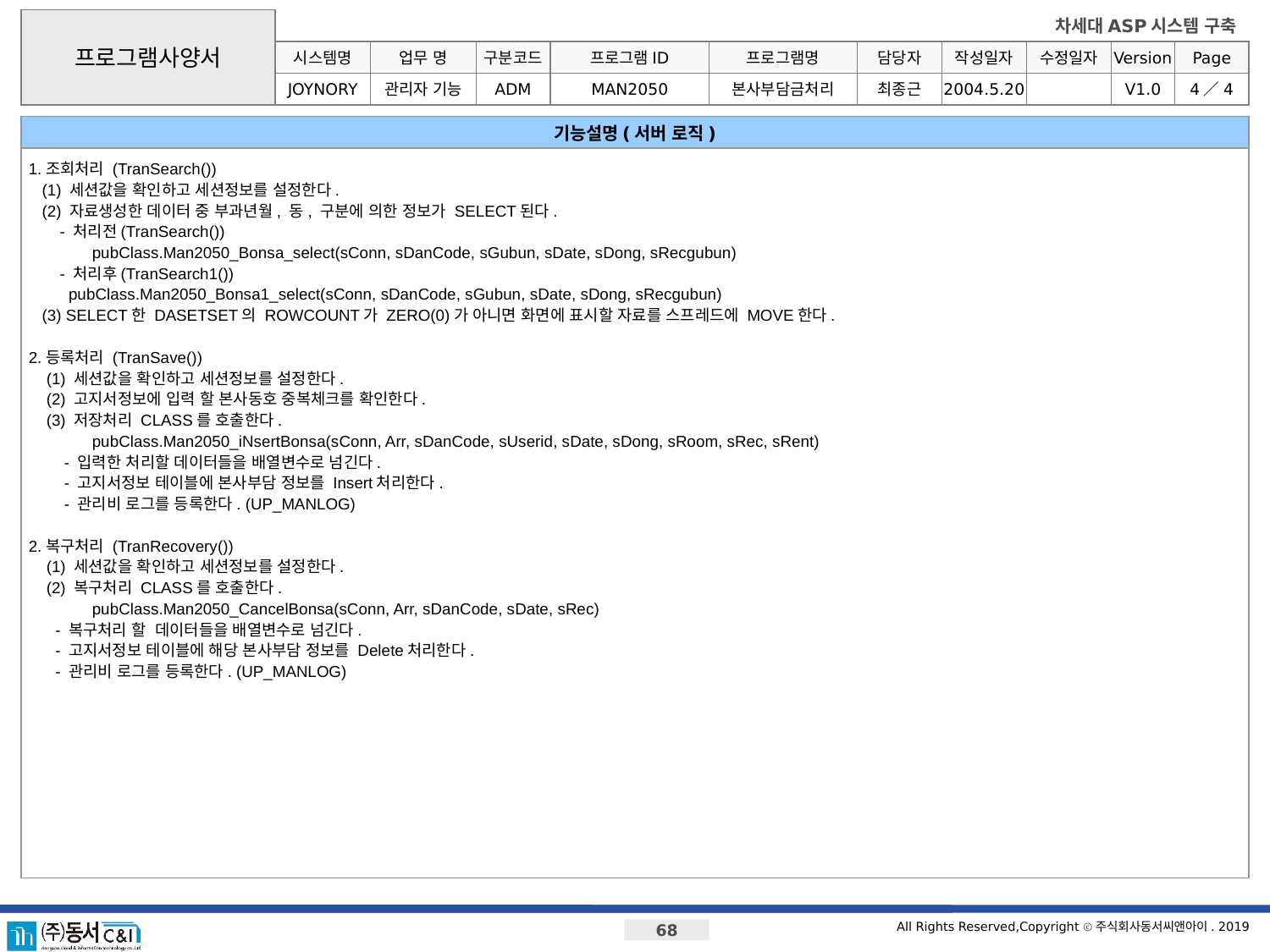

프로그램사양서
시스템명
업무 명
구분코드
프로그램ID
프로그램명
JOYNORY
관리자 기능
ADM
MAN2050
본사부담금처리
최종근
2004.5.20

V1.0
4／4
기능설명(서버 로직)
1.조회처리 (TranSearch())
   (1) 세션값을 확인하고 세션정보를 설정한다.
   (2) 자료생성한 데이터 중 부과년월, 동, 구분에 의한 정보가 SELECT된다.
       - 처리전(TranSearch())
	pubClass.Man2050_Bonsa_select(sConn, sDanCode, sGubun, sDate, sDong, sRecgubun)
       - 처리후(TranSearch1())
         pubClass.Man2050_Bonsa1_select(sConn, sDanCode, sGubun, sDate, sDong, sRecgubun)
   (3) SELECT한 DASETSET의 ROWCOUNT가 ZERO(0)가 아니면 화면에 표시할 자료를 스프레드에 MOVE한다.

2.등록처리 (TranSave())
    (1) 세션값을 확인하고 세션정보를 설정한다.
    (2) 고지서정보에 입력 할 본사동호 중복체크를 확인한다.
    (3) 저장처리 CLASS를 호출한다.
 	pubClass.Man2050_iNsertBonsa(sConn, Arr, sDanCode, sUserid, sDate, sDong, sRoom, sRec, sRent)
        - 입력한 처리할 데이터들을 배열변수로 넘긴다.
        - 고지서정보 테이블에 본사부담 정보를 Insert처리한다.
        - 관리비 로그를 등록한다. (UP_MANLOG)

2.복구처리 (TranRecovery())
    (1) 세션값을 확인하고 세션정보를 설정한다.
    (2) 복구처리 CLASS를 호출한다.
 	pubClass.Man2050_CancelBonsa(sConn, Arr, sDanCode, sDate, sRec)
      - 복구처리 할  데이터들을 배열변수로 넘긴다.
      - 고지서정보 테이블에 해당 본사부담 정보를 Delete처리한다.
      - 관리비 로그를 등록한다. (UP_MANLOG)